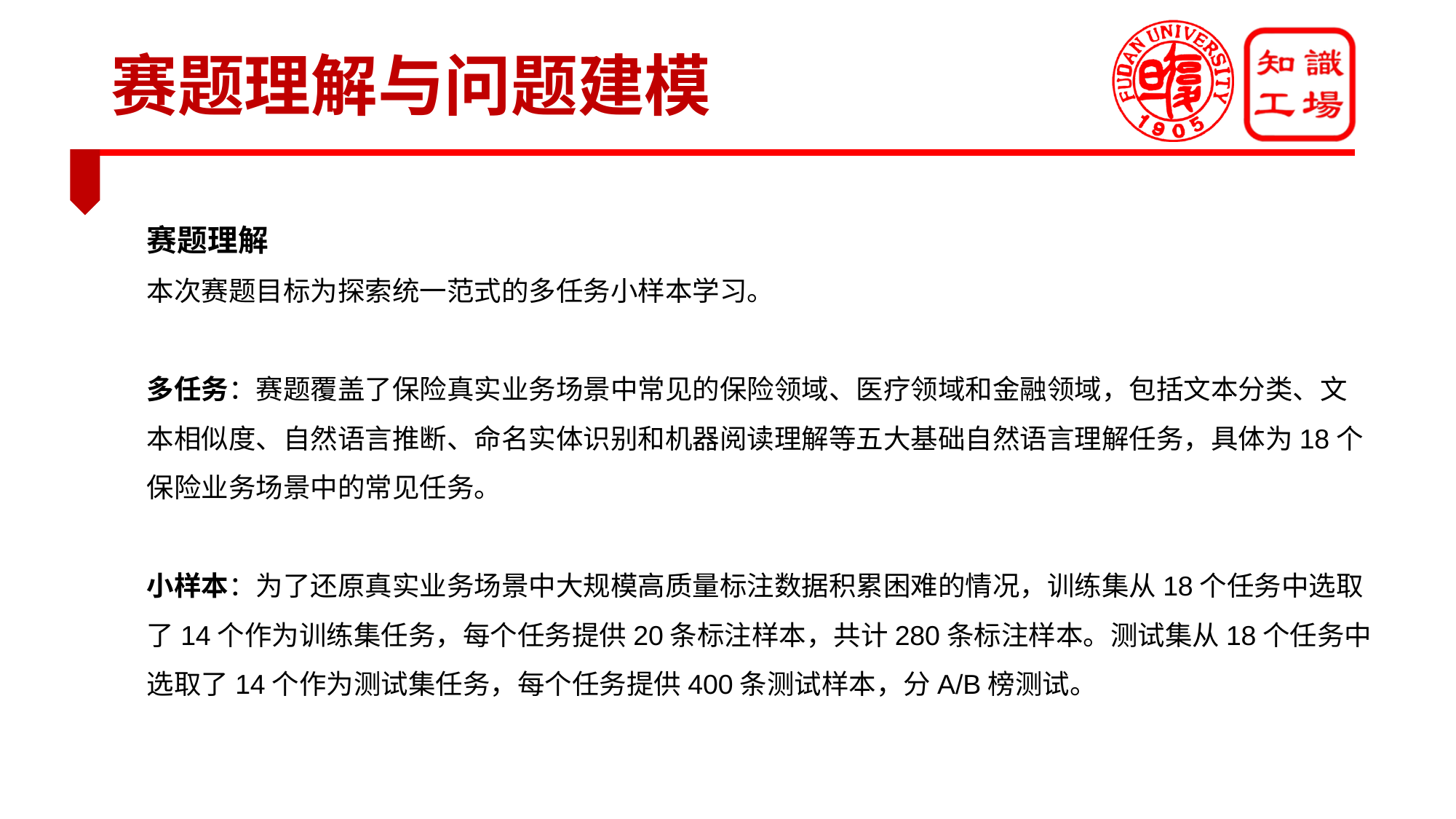

# 赛题理解与问题建模
赛题理解
本次赛题目标为探索统一范式的多任务小样本学习。

多任务：赛题覆盖了保险真实业务场景中常见的保险领域、医疗领域和金融领域，包括文本分类、文本相似度、自然语言推断、命名实体识别和机器阅读理解等五大基础自然语言理解任务，具体为18个保险业务场景中的常见任务。

小样本：为了还原真实业务场景中大规模高质量标注数据积累困难的情况，训练集从18个任务中选取了14个作为训练集任务，每个任务提供20条标注样本，共计280条标注样本。测试集从18个任务中选取了14个作为测试集任务，每个任务提供400条测试样本，分A/B榜测试。